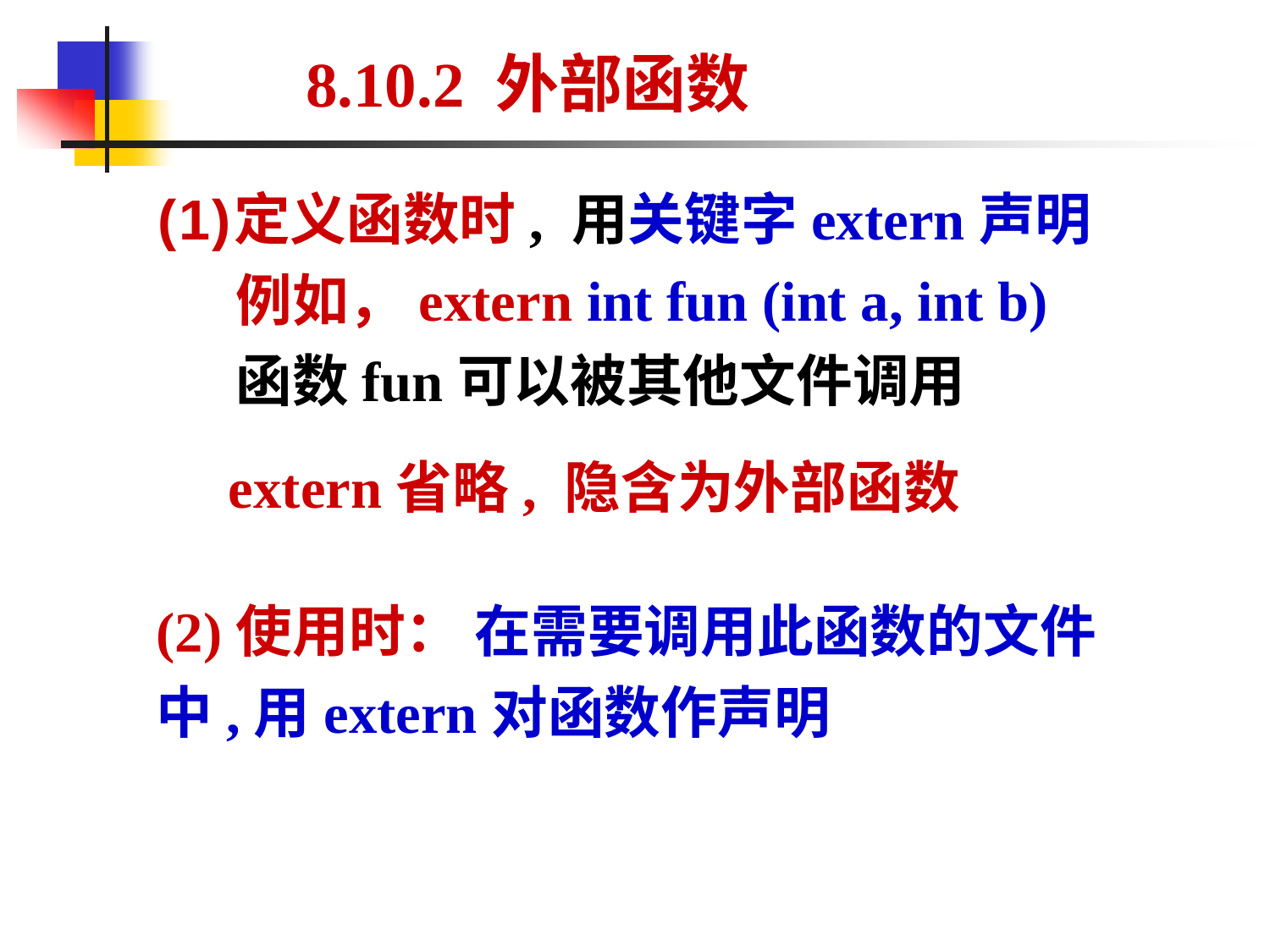

8.10.2 外部函数
定义函数时, 用关键字extern声明
     例如，extern int fun (int a, int b)
     函数fun可以被其他文件调用

     extern省略, 隐含为外部函数
(2)使用时： 在需要调用此函数的文件中,用extern对函数作声明